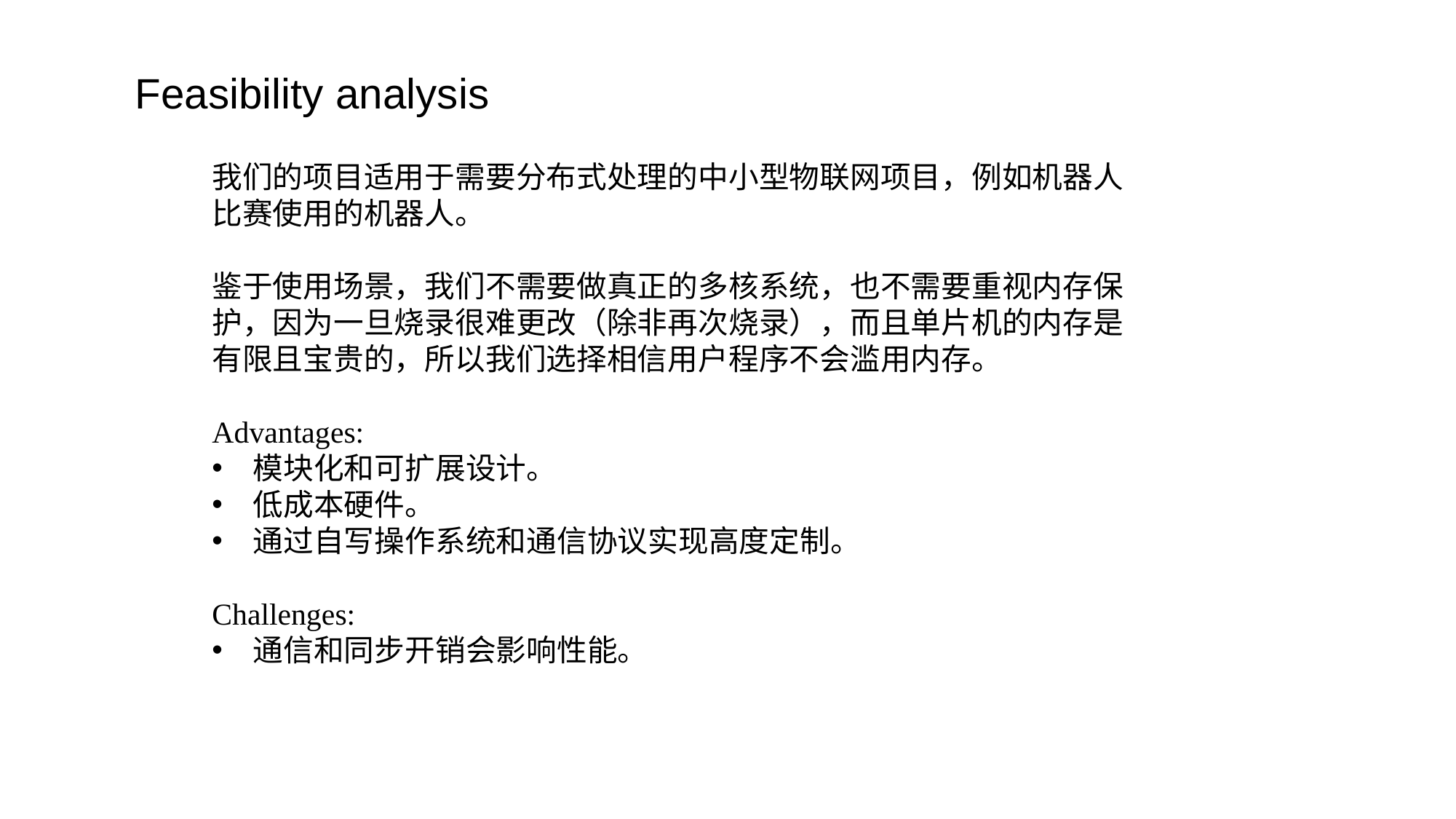

Feasibility analysis
我们的项目适用于需要分布式处理的中小型物联网项目，例如机器人比赛使用的机器人。

鉴于使用场景，我们不需要做真正的多核系统，也不需要重视内存保护，因为一旦烧录很难更改（除非再次烧录），而且单片机的内存是有限且宝贵的，所以我们选择相信用户程序不会滥用内存。

Advantages:
模块化和可扩展设计。
低成本硬件。
通过自写操作系统和通信协议实现高度定制。

Challenges:
通信和同步开销会影响性能。